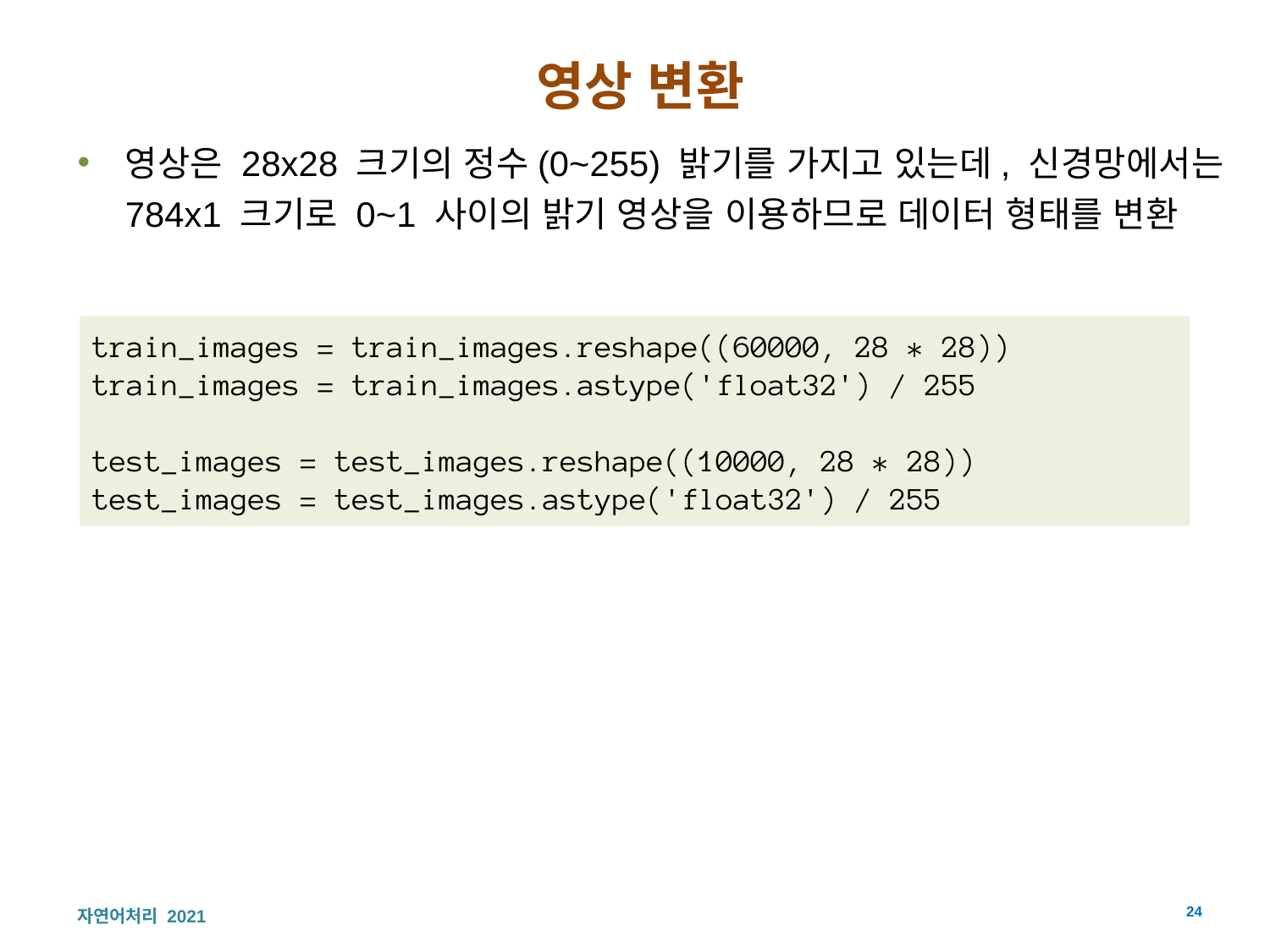

# 영상 변환
영상은 28x28 크기의 정수(0~255) 밝기를 가지고 있는데, 신경망에서는 784x1 크기로 0~1 사이의 밝기 영상을 이용하므로 데이터 형태를 변환

train_images = train_images.reshape((60000, 28 * 28))
train_images = train_images.astype('float32') / 255

test_images = test_images.reshape((10000, 28 * 28))
test_images = test_images.astype('float32') / 255